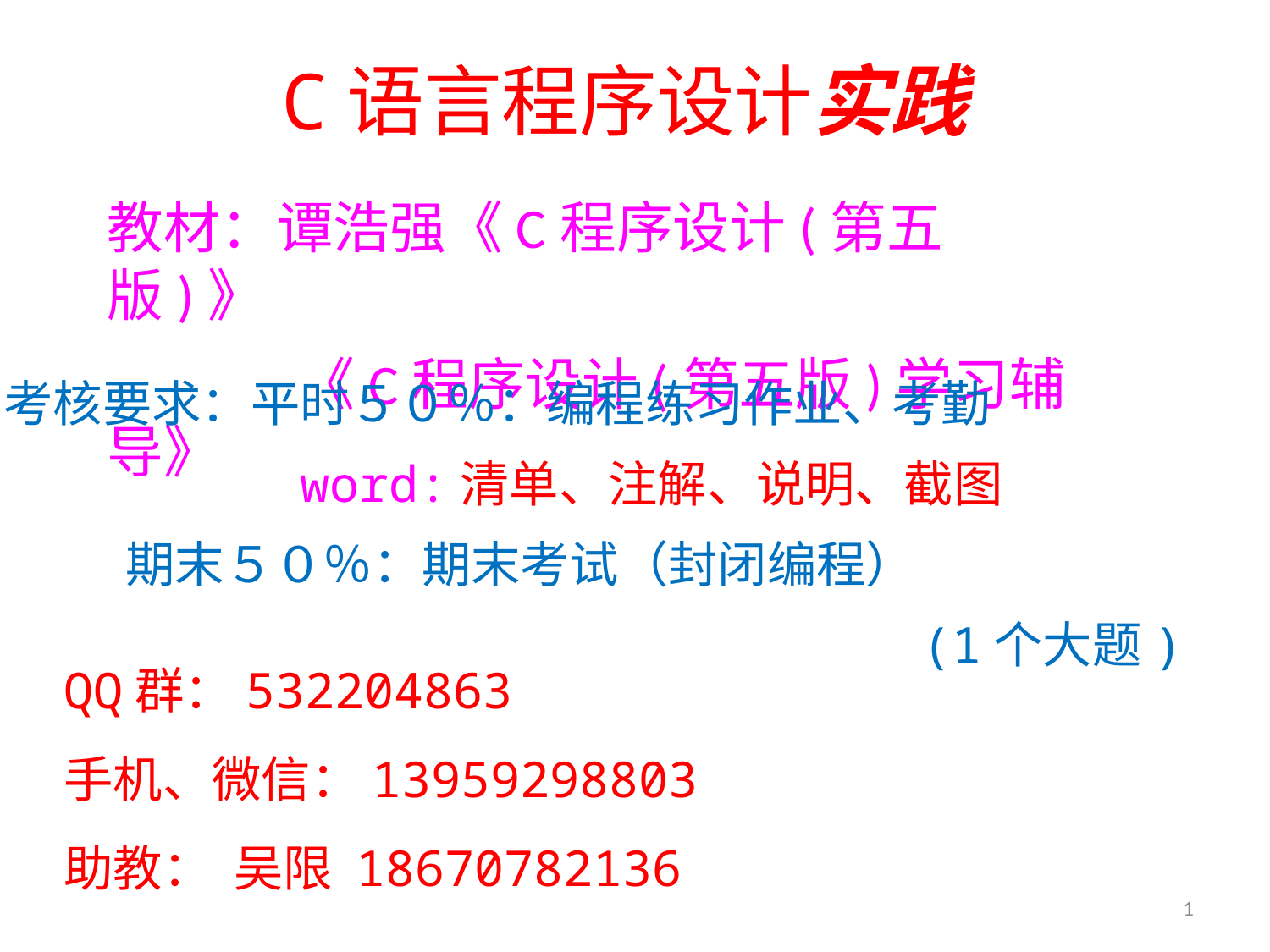

# C语言程序设计实践
教材：谭浩强《C程序设计(第五版)》
              《C程序设计(第五版)学习辅导》
考核要求：平时５０％：编程练习作业、考勤
          word:清单、注解、说明、截图
          期末５０％：期末考试（封闭编程）
                               (1个大题)
QQ群：532204863
手机、微信：13959298803
助教：  吴限 18670782136
1